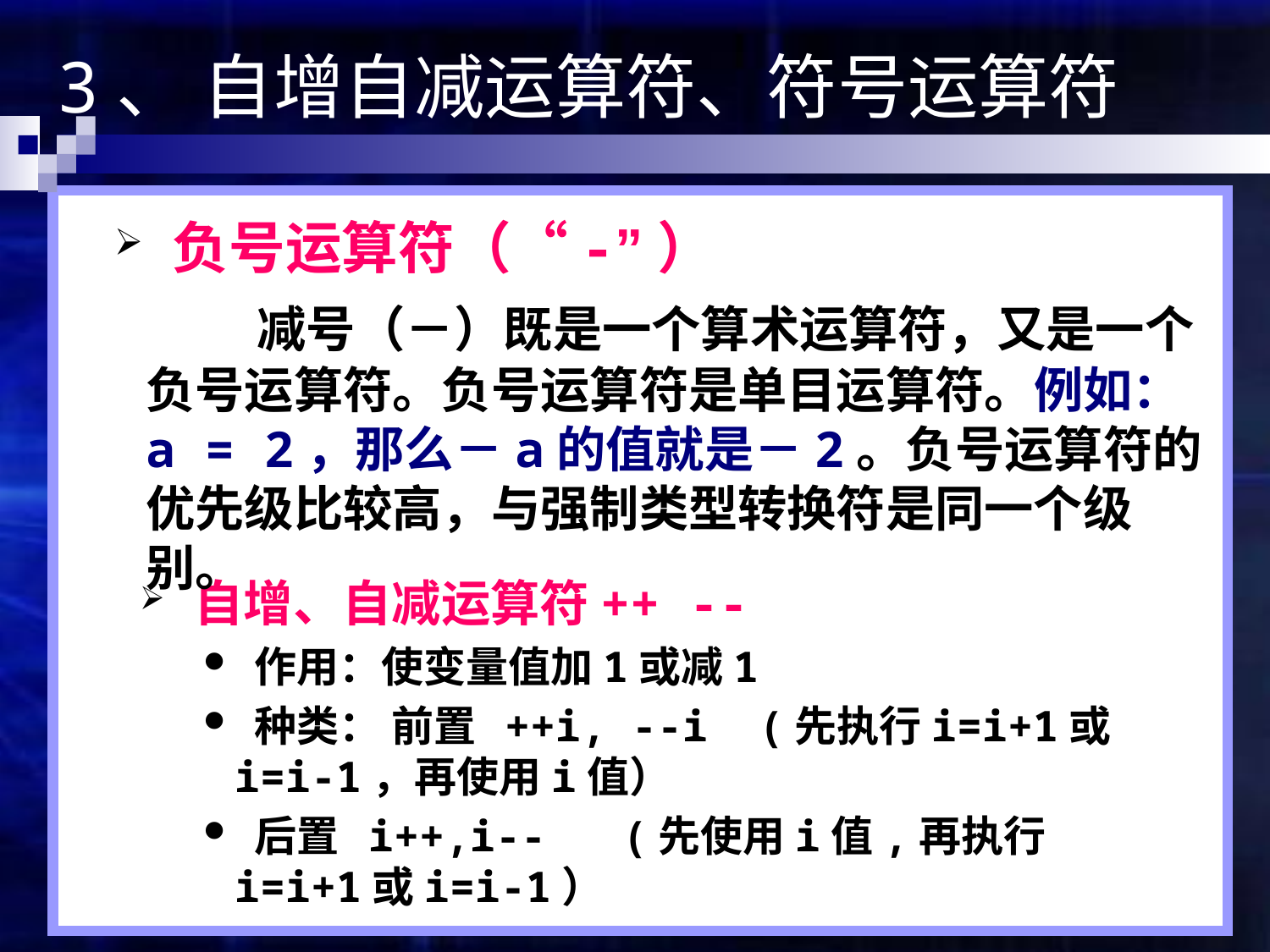

3、 自增自减运算符、符号运算符
 负号运算符（“-”）
          减号（－）既是一个算术运算符，又是一个负号运算符。负号运算符是单目运算符。例如：a = 2，那么－a的值就是－2。负号运算符的优先级比较高，与强制类型转换符是同一个级别。
 自增、自减运算符++ --
 作用：使变量值加1或减1
 种类： 前置  ++i, --i  (先执行i=i+1或i=i-1，再使用i值）
 后置  i++,i--   (先使用i值,再执行i=i+1或i=i-1）